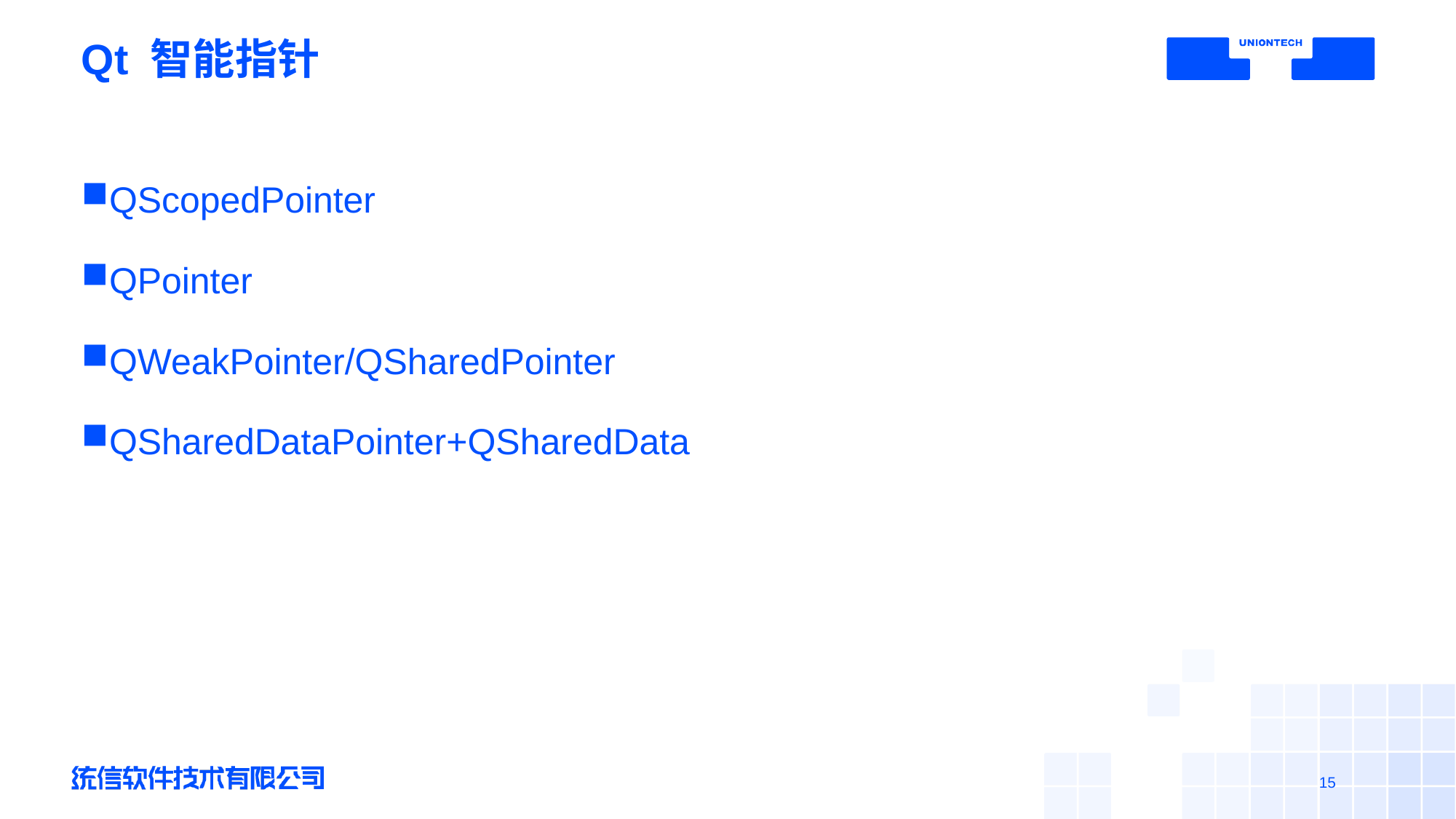

# Qt 智能指针
QScopedPointer
QPointer
QWeakPointer/QSharedPointer
QSharedDataPointer+QSharedData